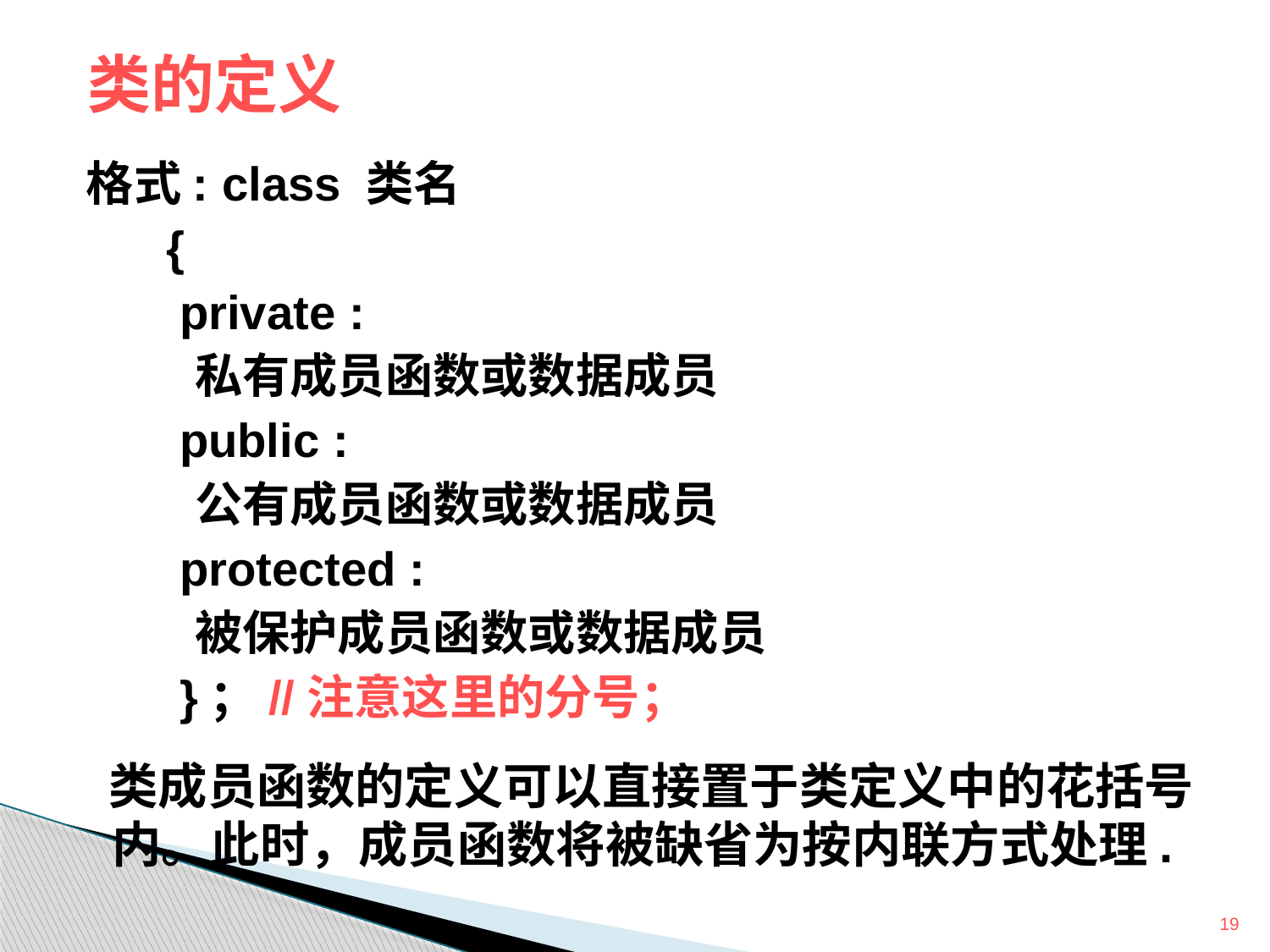

类的定义
格式: class 类名
      {
       private :
         私有成员函数或数据成员
       public :
         公有成员函数或数据成员
       protected :
         被保护成员函数或数据成员
       }；//注意这里的分号；

 类成员函数的定义可以直接置于类定义中的花括号
 内。此时，成员函数将被缺省为按内联方式处理.
19